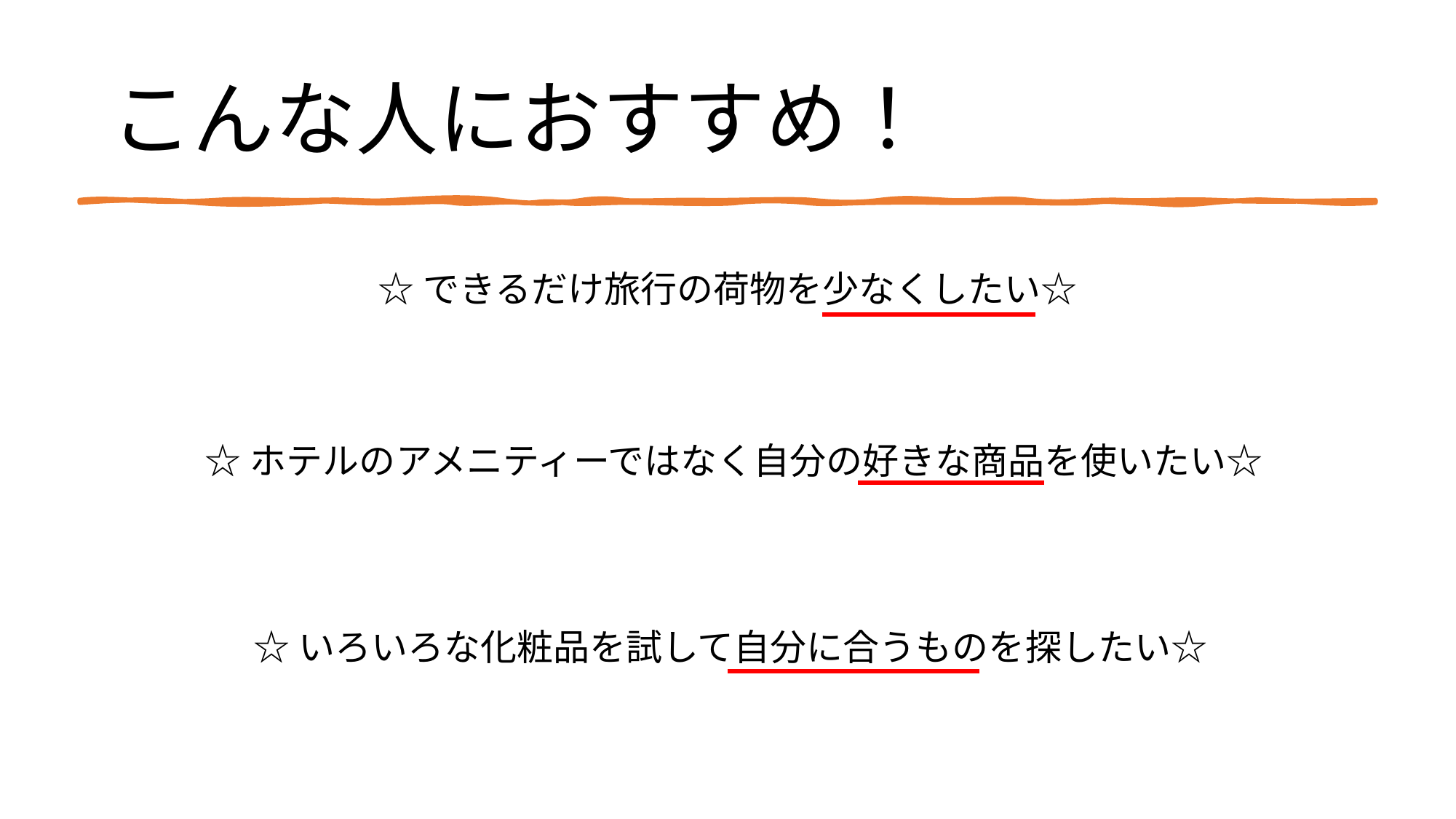

# こんな人におすすめ！

☆できるだけ旅行の荷物を少なくしたい☆

☆ホテルのアメニティーではなく自分の好きな商品を使いたい☆

☆いろいろな化粧品を試して自分に合うものを探したい☆